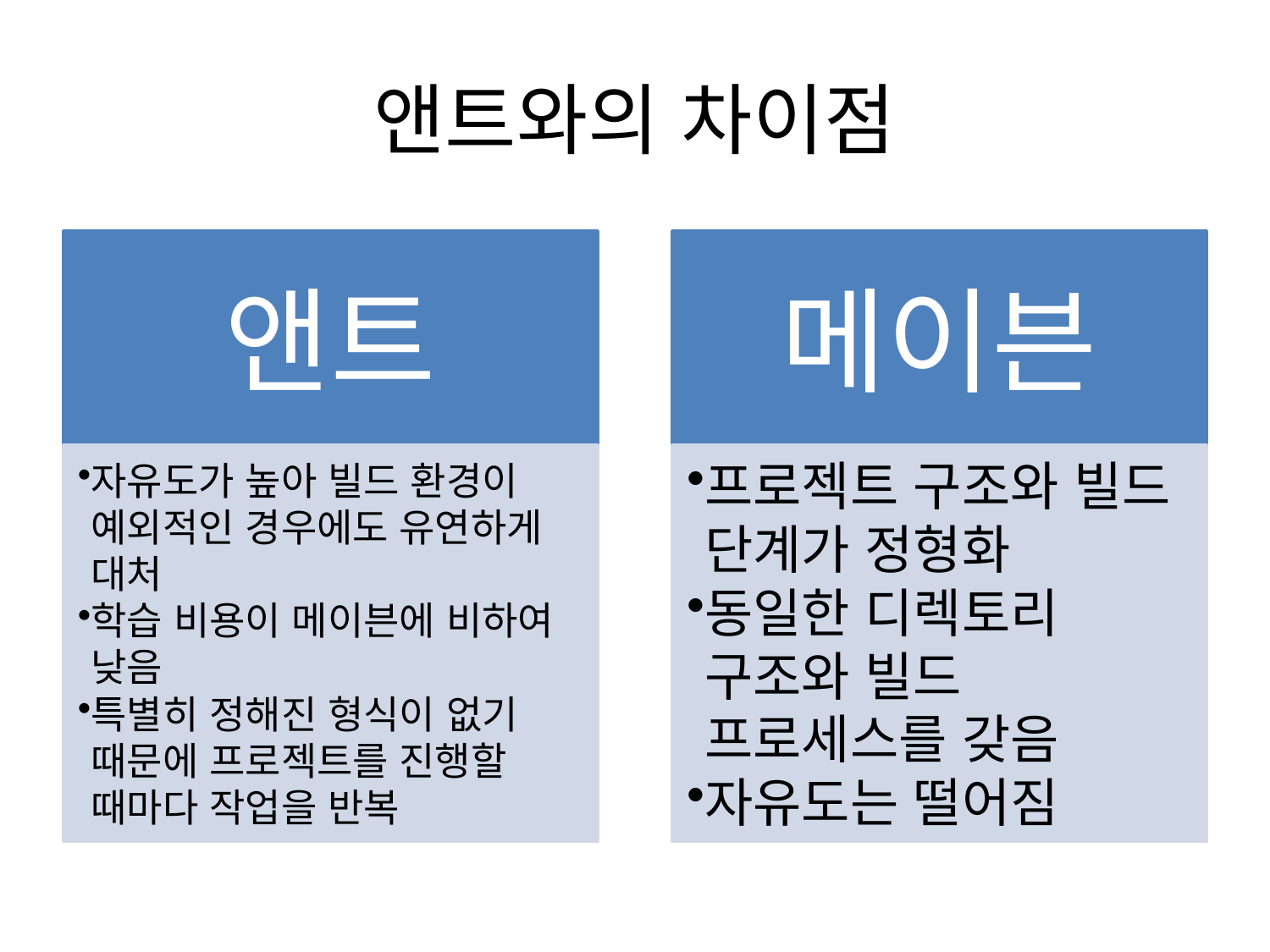

# 앤트와의 차이점
앤트
자유도가 높아 빌드 환경이 예외적인 경우에도 유연하게 대처
학습 비용이 메이븐에 비하여 낮음
메이븐
프로젝트 구조와 빌드 단계가 정형화
동일한 디렉토리 구조와 빌드 프로세스를 갖음
특별히 정해진 형식이 없기 때문에 프로젝트를 진행할 때마다 작업을 반복
자유도는 떨어짐